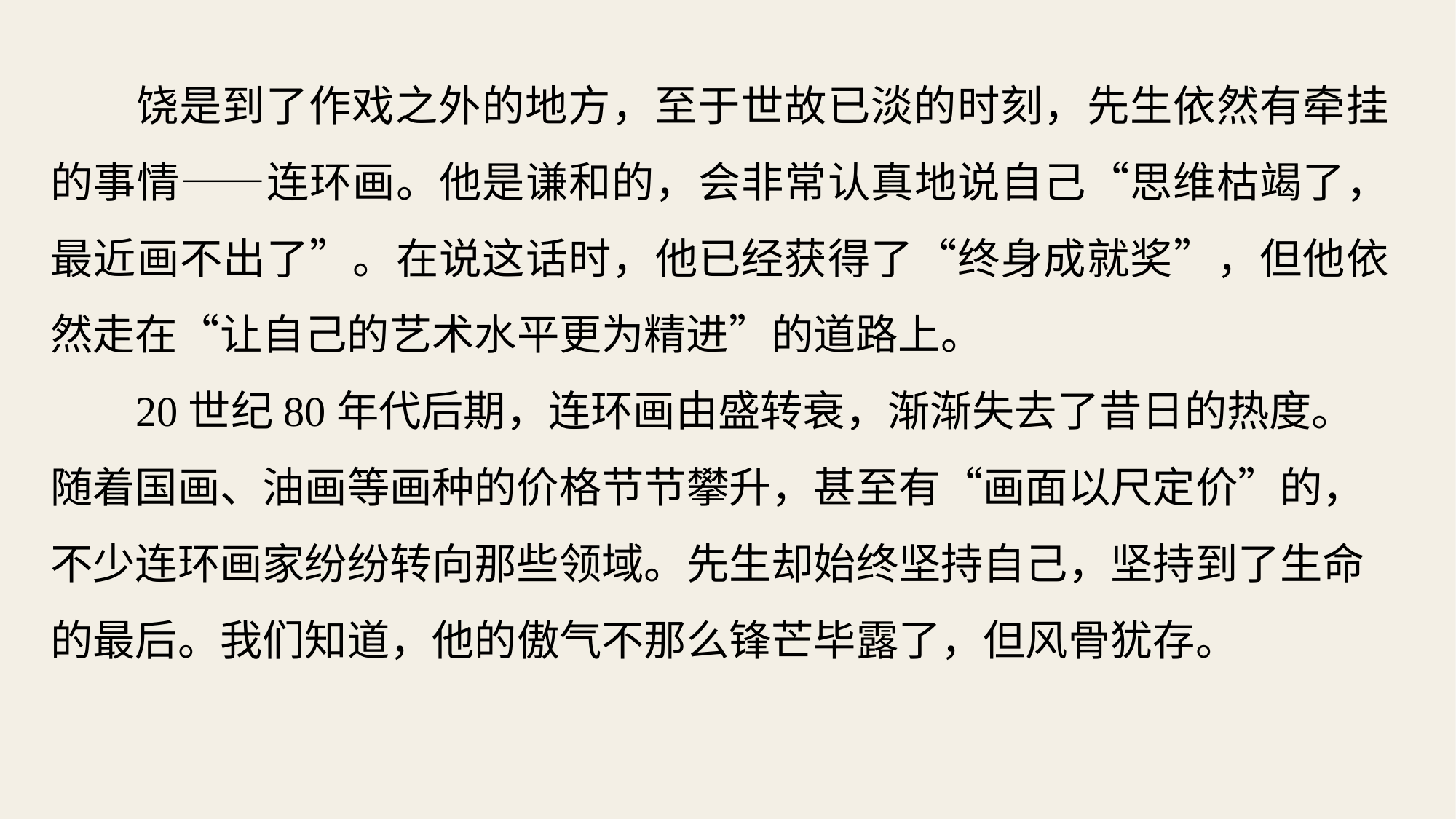

饶是到了作戏之外的地方，至于世故已淡的时刻，先生依然有牵挂的事情——连环画。他是谦和的，会非常认真地说自己“思维枯竭了，最近画不出了”。在说这话时，他已经获得了“终身成就奖”，但他依然走在“让自己的艺术水平更为精进”的道路上。
20世纪80年代后期，连环画由盛转衰，渐渐失去了昔日的热度。随着国画、油画等画种的价格节节攀升，甚至有“画面以尺定价”的，不少连环画家纷纷转向那些领域。先生却始终坚持自己，坚持到了生命的最后。我们知道，他的傲气不那么锋芒毕露了，但风骨犹存。